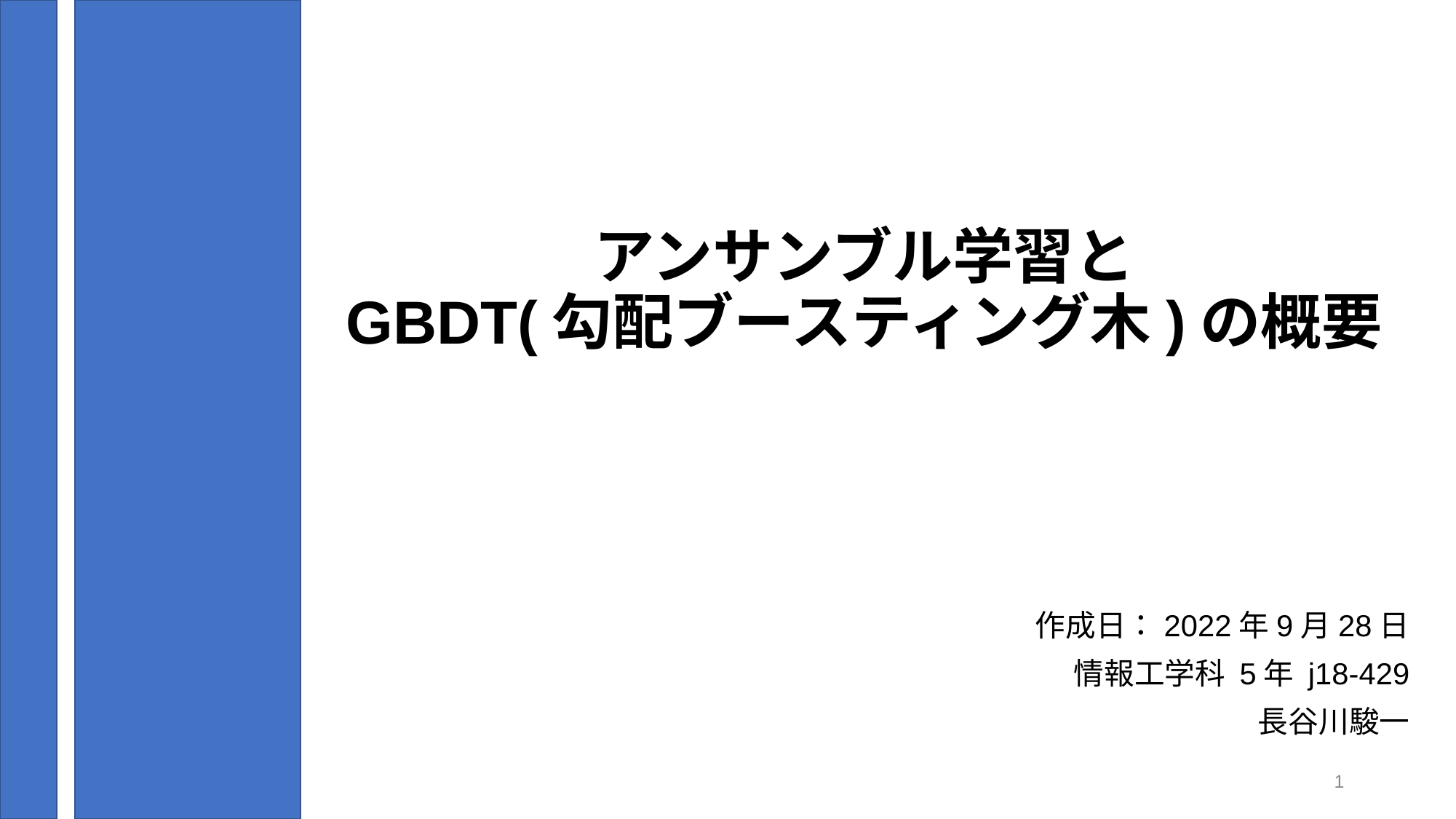

# アンサンブル学習と GBDT(勾配ブースティング木)の概要
作成日：2022年9月28日
情報工学科 5年 j18-429
長谷川駿一
1